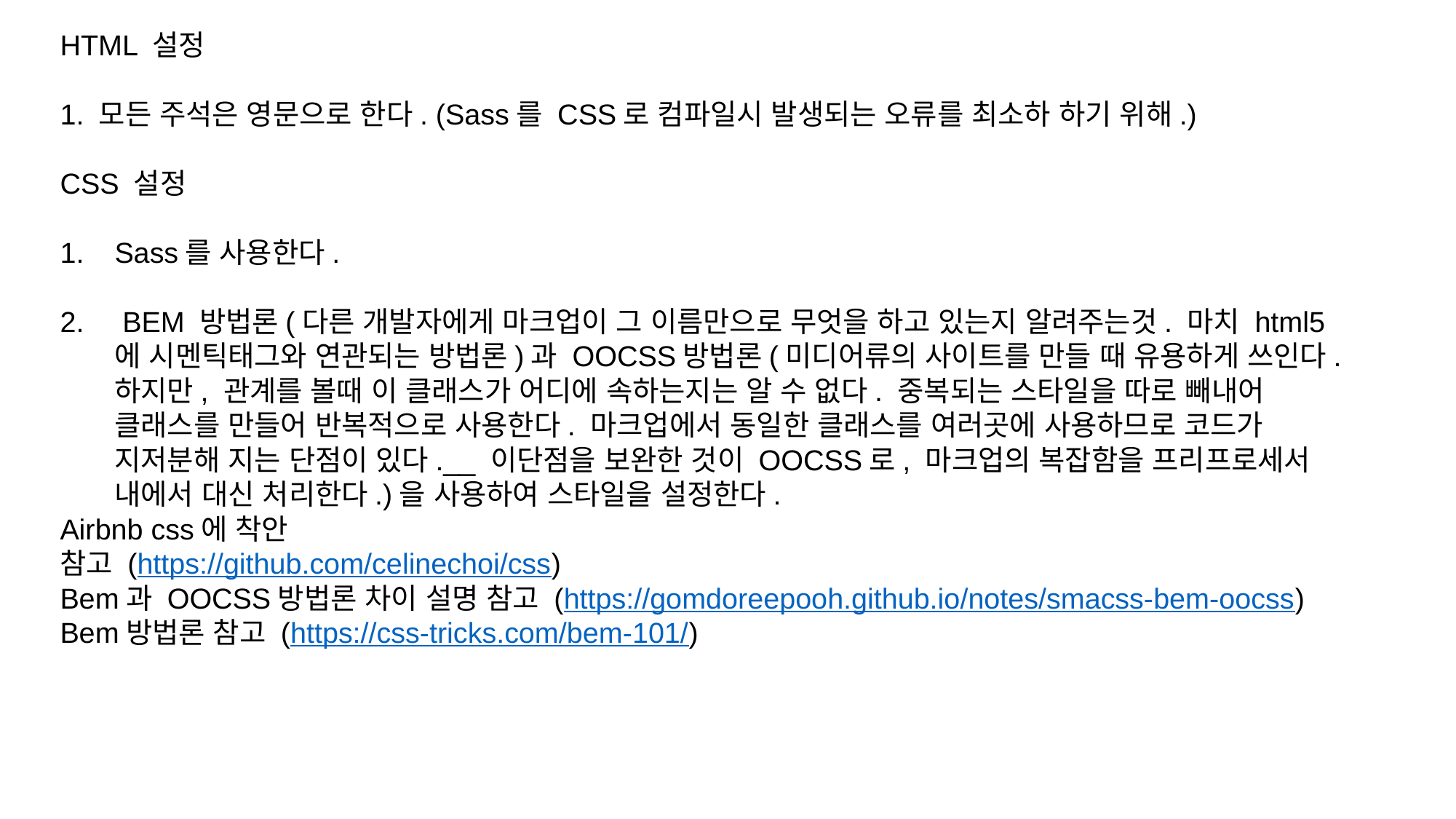

HTML 설정

1. 모든 주석은 영문으로 한다. (Sass를 CSS로 컴파일시 발생되는 오류를 최소하 하기 위해.)

CSS 설정

Sass를 사용한다.

 BEM 방법론(다른 개발자에게 마크업이 그 이름만으로 무엇을 하고 있는지 알려주는것. 마치 html5에 시멘틱태그와 연관되는 방법론)과 OOCSS방법론(미디어류의 사이트를 만들 때 유용하게 쓰인다. 하지만, 관계를 볼때 이 클래스가 어디에 속하는지는 알 수 없다. 중복되는 스타일을 따로 빼내어 클래스를 만들어 반복적으로 사용한다. 마크업에서 동일한 클래스를 여러곳에 사용하므로 코드가 지저분해 지는 단점이 있다.__ 이단점을 보완한 것이 OOCSS로, 마크업의 복잡함을 프리프로세서 내에서 대신 처리한다.)을 사용하여 스타일을 설정한다.
Airbnb css에 착안
참고 (https://github.com/celinechoi/css)
Bem과 OOCSS방법론 차이 설명 참고 (https://gomdoreepooh.github.io/notes/smacss-bem-oocss)
Bem방법론 참고 (https://css-tricks.com/bem-101/)